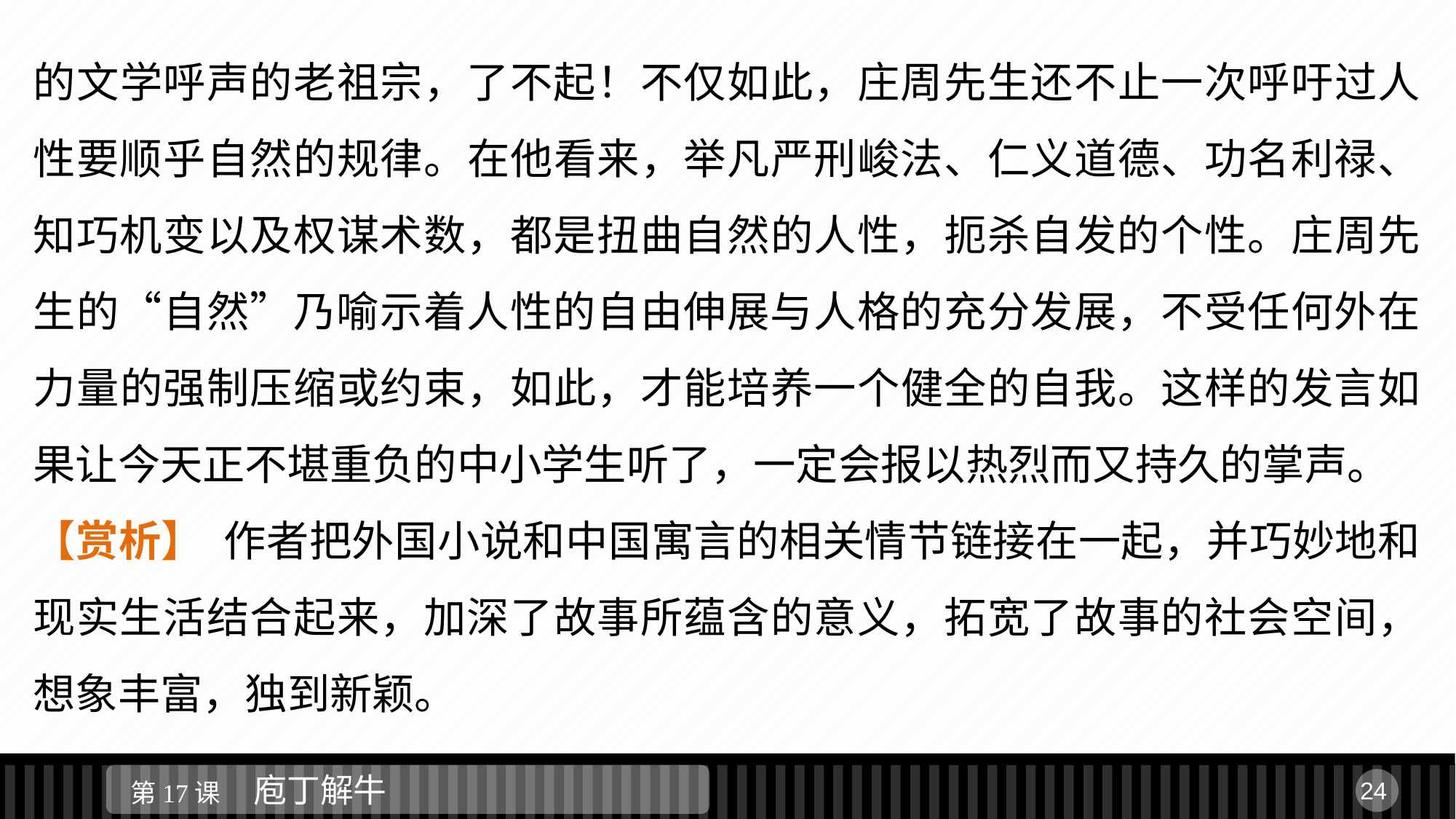

的文学呼声的老祖宗，了不起！不仅如此，庄周先生还不止一次呼吁过人性要顺乎自然的规律。在他看来，举凡严刑峻法、仁义道德、功名利禄、知巧机变以及权谋术数，都是扭曲自然的人性，扼杀自发的个性。庄周先生的“自然”乃喻示着人性的自由伸展与人格的充分发展，不受任何外在力量的强制压缩或约束，如此，才能培养一个健全的自我。这样的发言如果让今天正不堪重负的中小学生听了，一定会报以热烈而又持久的掌声。
【赏析】  作者把外国小说和中国寓言的相关情节链接在一起，并巧妙地和现实生活结合起来，加深了故事所蕴含的意义，拓宽了故事的社会空间，想象丰富，独到新颖。